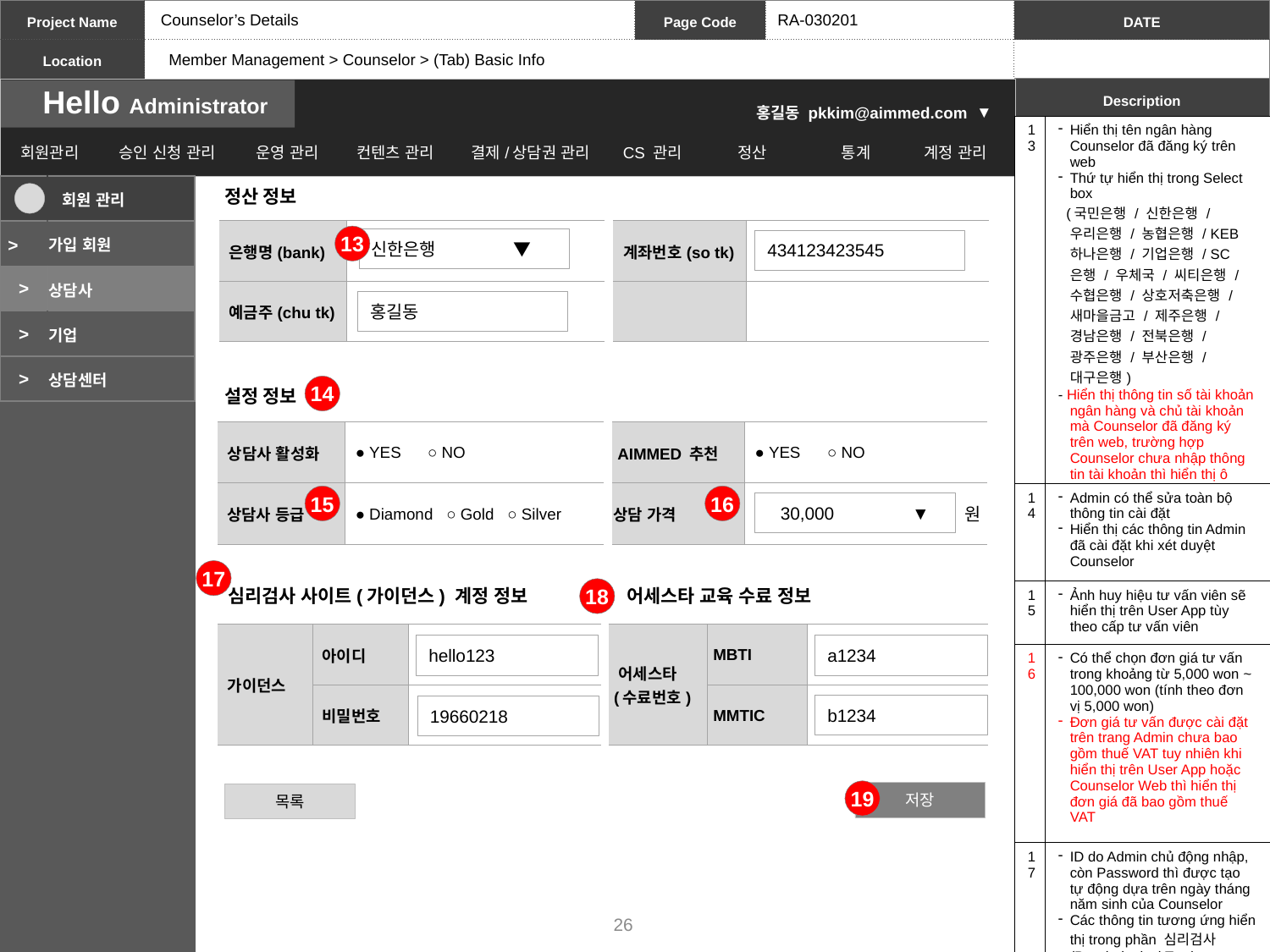

Counselor’s Details
RA-030201
Member Management > Counselor > (Tab) Basic Info
| 13 | Hiển thị tên ngân hàng Counselor đã đăng ký trên web Thứ tự hiển thị trong Select box (국민은행 / 신한은행 / 우리은행 / 농협은행 / KEB하나은행 / 기업은행 / SC은행 / 우체국 / 씨티은행 / 수협은행 / 상호저축은행 / 새마을금고 / 제주은행 / 경남은행 / 전북은행 / 광주은행 / 부산은행 / 대구은행) - Hiển thị thông tin số tài khoản ngân hàng và chủ tài khoản mà Counselor đã đăng ký trên web, trường hợp Counselor chưa nhập thông tin tài khoản thì hiển thị ô trống |
| --- | --- |
| 14 | Admin có thể sửa toàn bộ thông tin cài đặt Hiển thị các thông tin Admin đã cài đặt khi xét duyệt Counselor |
| 15 | Ảnh huy hiệu tư vấn viên sẽ hiển thị trên User App tùy theo cấp tư vấn viên |
| 16 | Có thể chọn đơn giá tư vấn trong khoảng từ 5,000 won ~ 100,000 won (tính theo đơn vị 5,000 won) Đơn giá tư vấn được cài đặt trên trang Admin chưa bao gồm thuế VAT tuy nhiên khi hiển thị trên User App hoặc Counselor Web thì hiển thị đơn giá đã bao gồm thuế VAT |
| 17 | ID do Admin chủ động nhập, còn Password thì được tạo tự động dựa trên ngày tháng năm sinh của Counselor Các thông tin tương ứng hiển thị trong phần 심리검사 (Psychological Test) > 심리검사 사이트 정보 (Psychological Test Site Info) trên Counselor Web |
| 18 | Hiển thị Certificate No. mà Counselor đã nhập khi đăng ký |

|  | 회원 관리 |
| --- | --- |
| > | 가입 회원 |
| > | 상담사 |
| > | 기업 |
| > | 상담센터 |
정산 정보

| 은행명(bank) |  |  | 계좌번호(so tk) |  |
| --- | --- | --- | --- | --- |
| 예금주(chu tk) |  |  |  |  |
13
신한은행                ▼
434123423545
홍길동
14
설정 정보
| 상담사 활성화 | ● YES ○ NO |  | AIMMED 추천 | ● YES ○ NO |
| --- | --- | --- | --- | --- |
| 상담사 등급 | ● Diamond ○ Gold ○ Silver |  | 상담 가격 |  |
15
16
30,000                ▼
원
17
18
어세스타 교육 수료 정보
심리검사 사이트(가이던스) 계정 정보
| 가이던스 | 아이디 |  |  | 어세스타 (수료번호) | MBTI |  |
| --- | --- | --- | --- | --- | --- | --- |
|  | 비밀번호 |  |  |  | MMTIC |  |
hello123
a1234
b1234
19660218
19
저장
목록
26